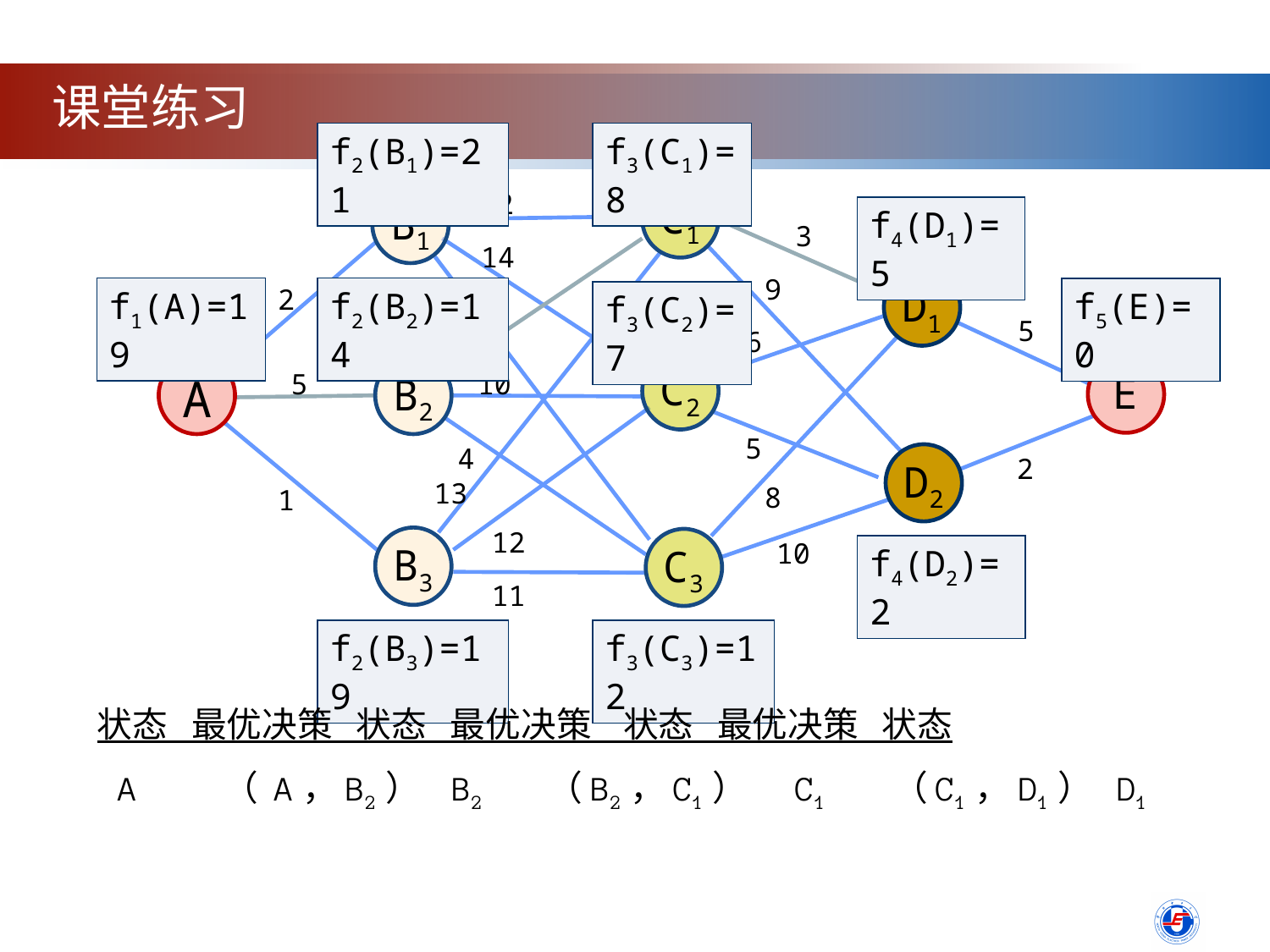

课堂练习
f2(B1)=21
f3(C1)=8
C1
B1
12
f4(D1)=5

3

14

D1
9
f1(A)=19
f2(B2)=14
f5(E)=0
2
10
f3(C2)=7
5

6
6

C2
E
A
B2
10
5

5
4
D2
2
13
8
1

12
B3
C3
10
f4(D2)=2

11
f2(B3)=19
f3(C3)=12
状态   最优决策   状态   最优决策    状态   最优决策   状态
A    （ A，B2）   B2     （B2，C1）     C1   （C1，D1）  D1